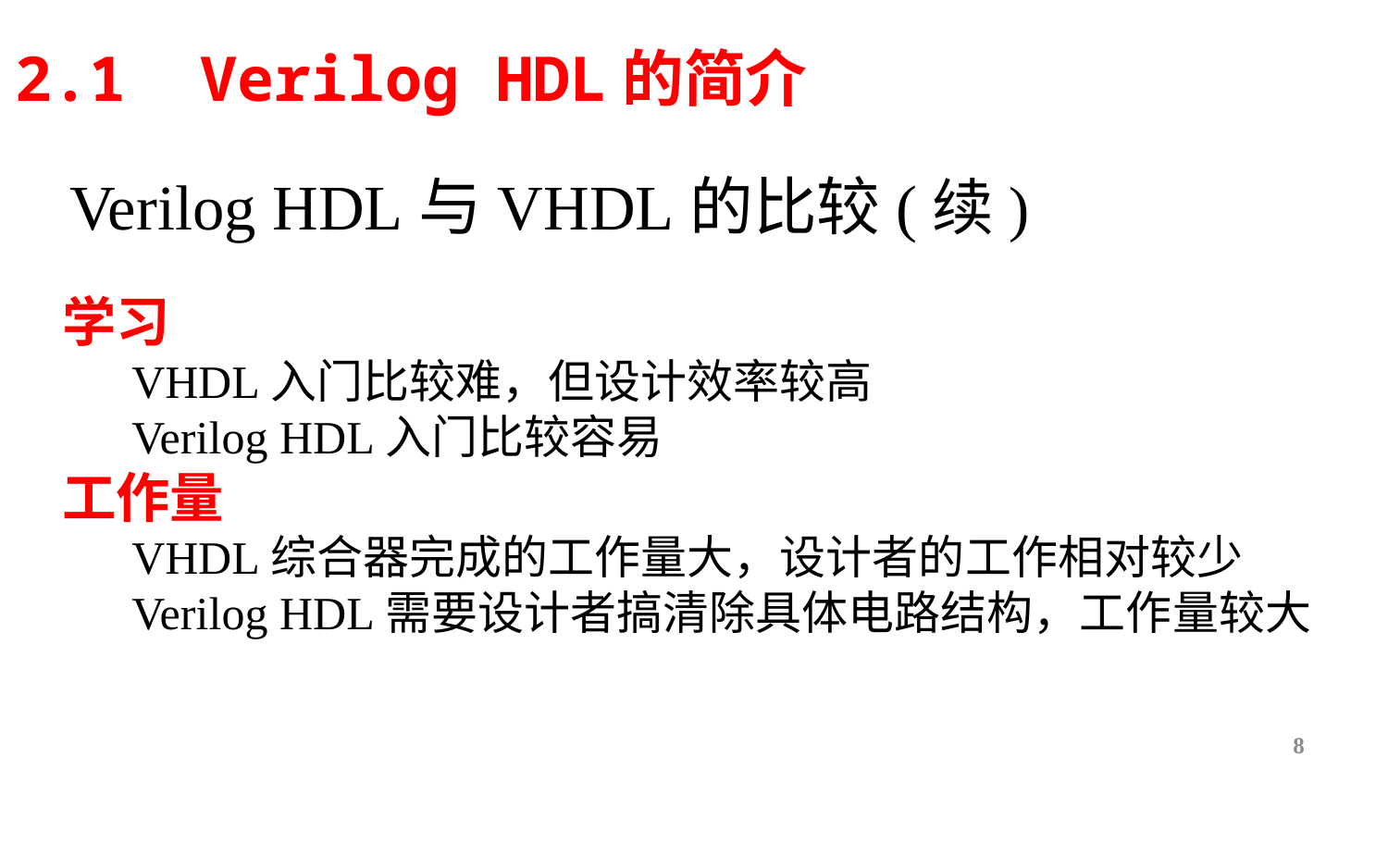

2.1  Verilog HDL的简介
# Verilog HDL与VHDL的比较(续)
学习
VHDL入门比较难，但设计效率较高
Verilog HDL入门比较容易
工作量
VHDL综合器完成的工作量大，设计者的工作相对较少
Verilog HDL需要设计者搞清除具体电路结构，工作量较大
8